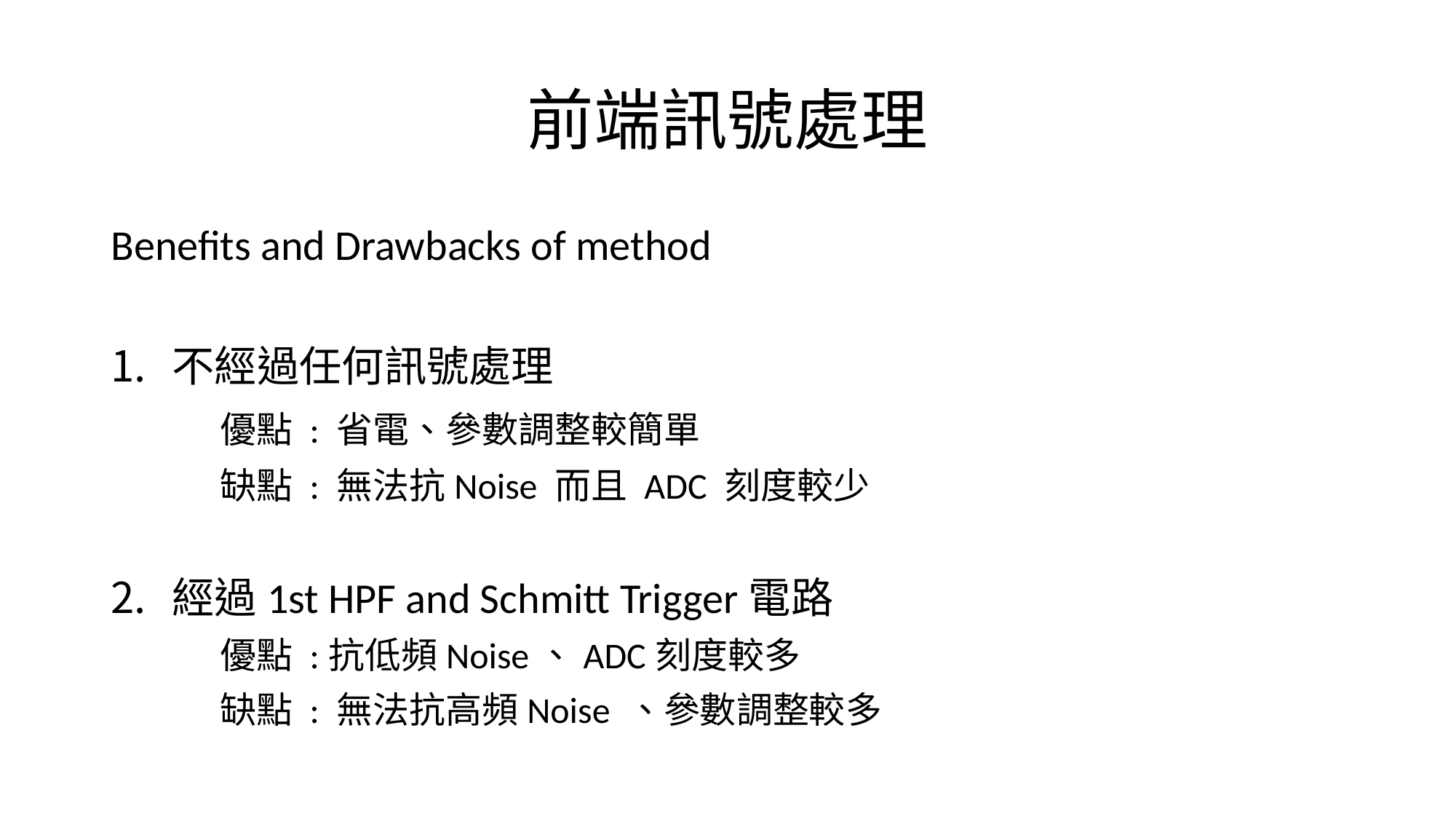

# 前端訊號處理
Benefits and Drawbacks of method

不經過任何訊號處理
	優點 : 省電、參數調整較簡單
	缺點 : 無法抗Noise 而且 ADC 刻度較少

經過1st HPF and Schmitt Trigger電路
	優點 :抗低頻Noise、ADC刻度較多
	缺點 : 無法抗高頻Noise 、參數調整較多